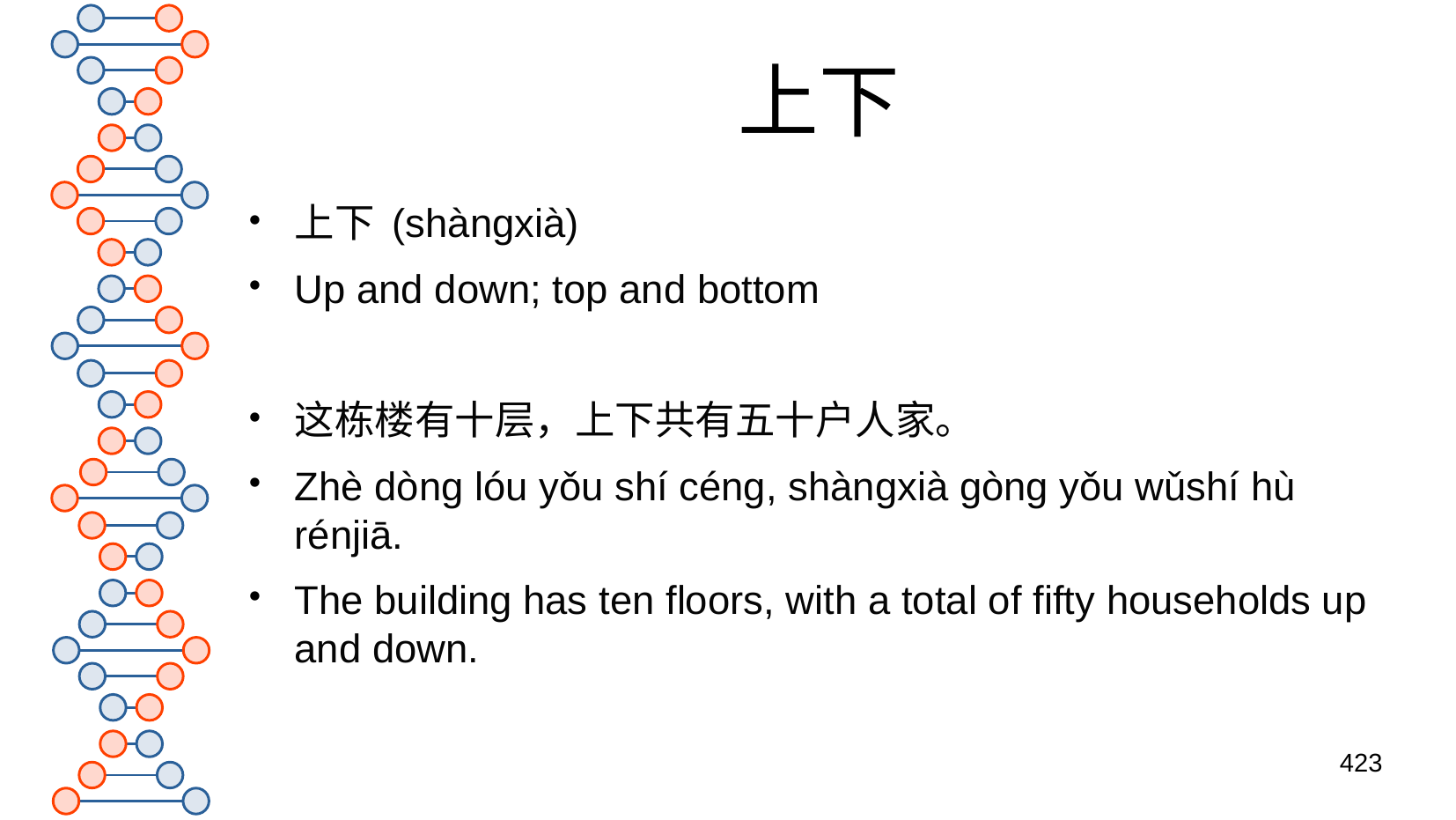

# 上下
上下 (shàngxià)
Up and down; top and bottom

这栋楼有十层，上下共有五十户人家。
Zhè dòng lóu yǒu shí céng, shàngxià gòng yǒu wǔshí hù rénjiā.
The building has ten floors, with a total of fifty households up and down.

423